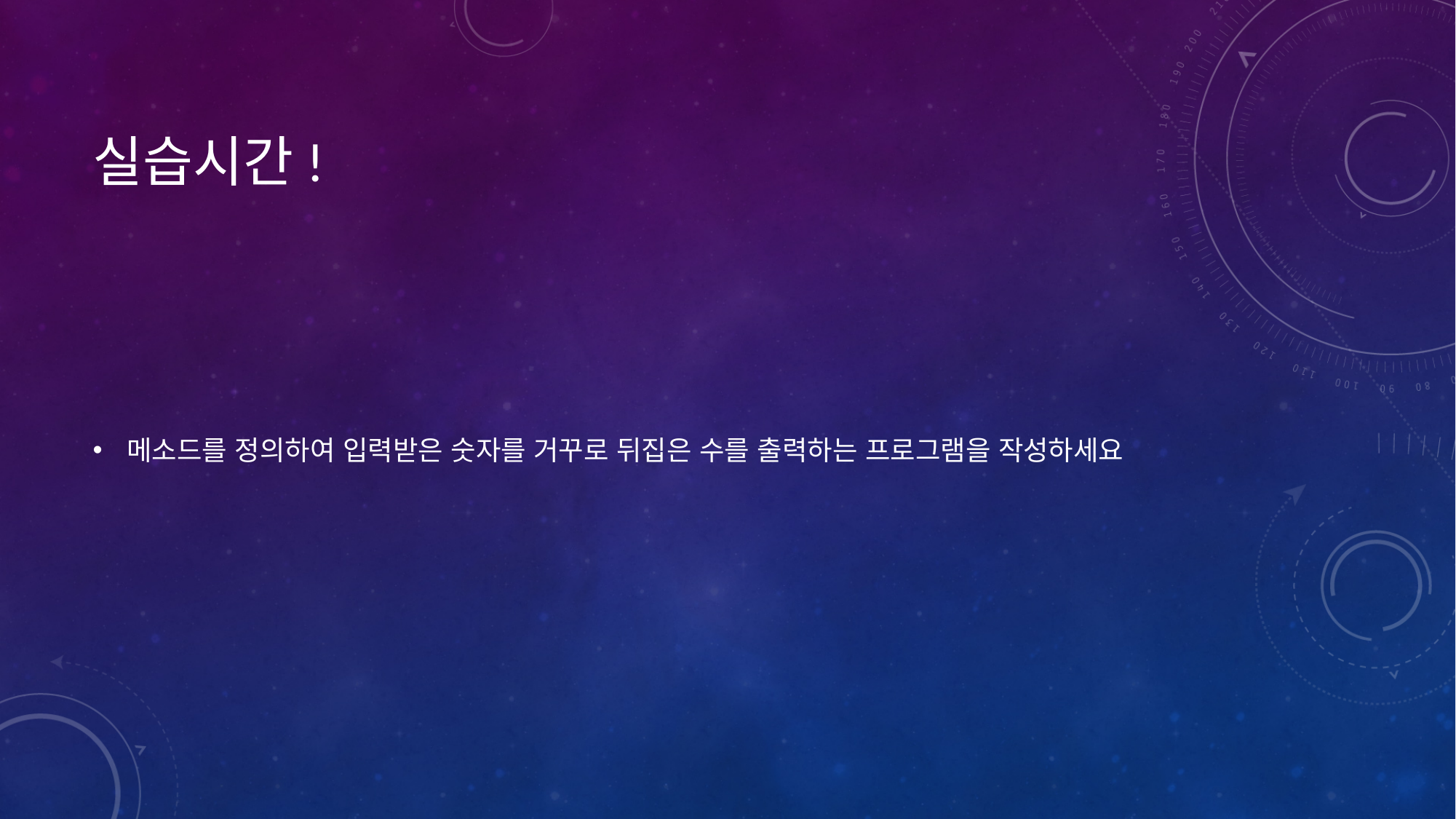

# 실습시간!
메소드를 정의하여 입력받은 숫자를 거꾸로 뒤집은 수를 출력하는 프로그램을 작성하세요